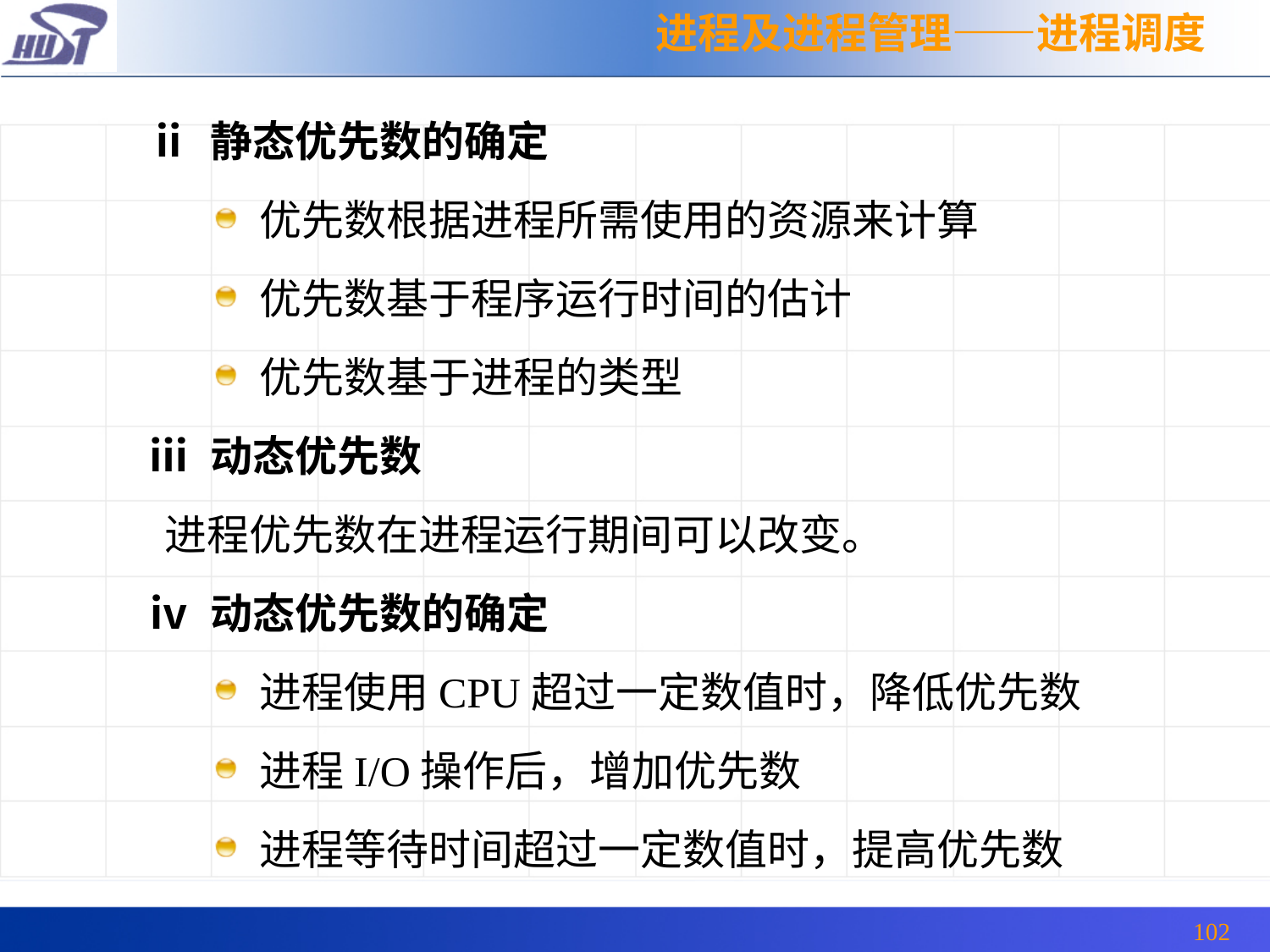

进程及进程管理——进程调度
ⅱ 静态优先数的确定
优先数根据进程所需使用的资源来计算
优先数基于程序运行时间的估计
优先数基于进程的类型
ⅲ 动态优先数
              进程优先数在进程运行期间可以改变。
ⅳ 动态优先数的确定
进程使用CPU超过一定数值时，降低优先数
进程I/O操作后，增加优先数
进程等待时间超过一定数值时，提高优先数
102